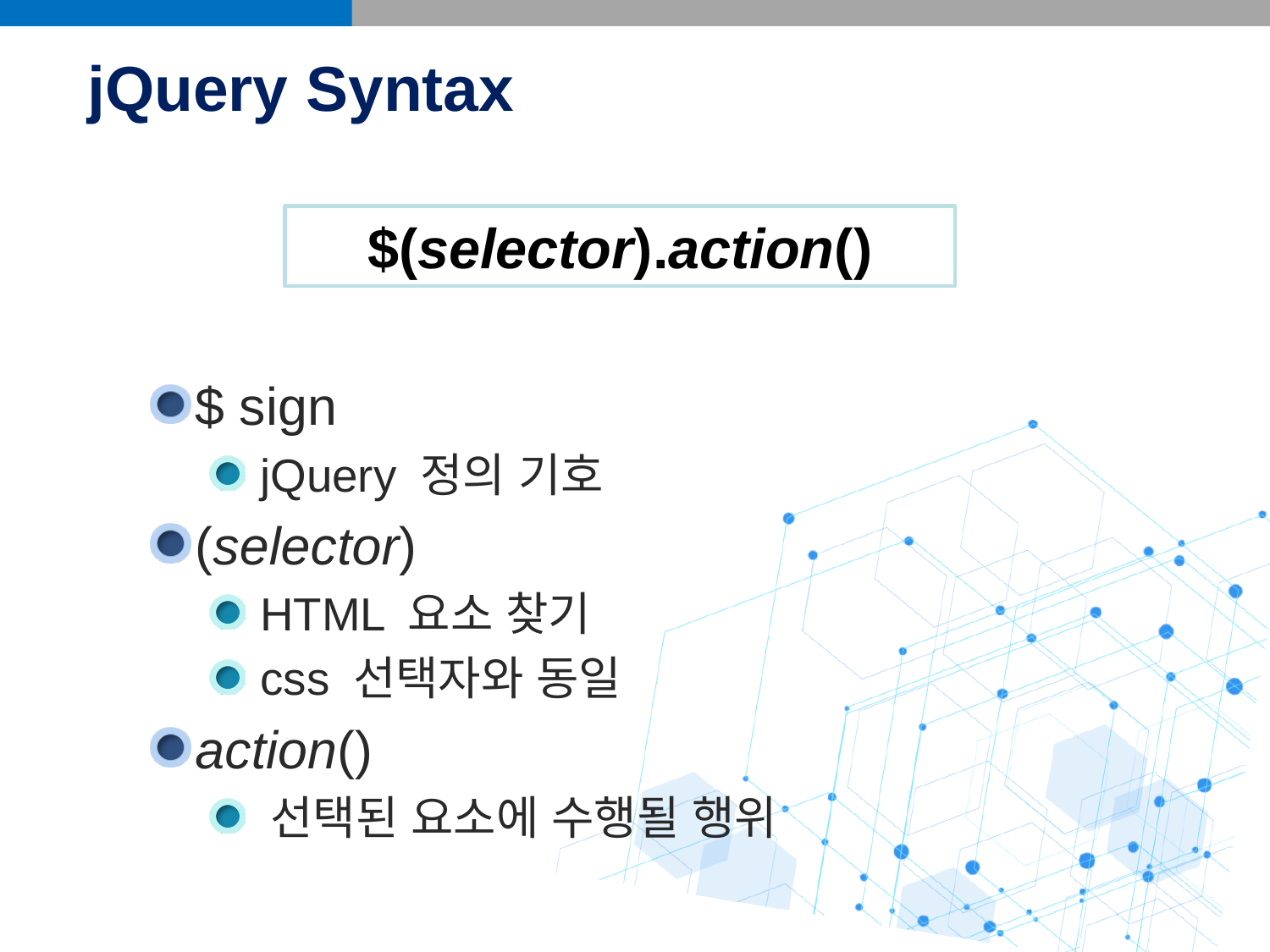

# jQuery Syntax
$(selector).action()
$ sign
 jQuery 정의 기호
(selector)
 HTML 요소 찾기
 css 선택자와 동일
action()
 선택된 요소에 수행될 행위